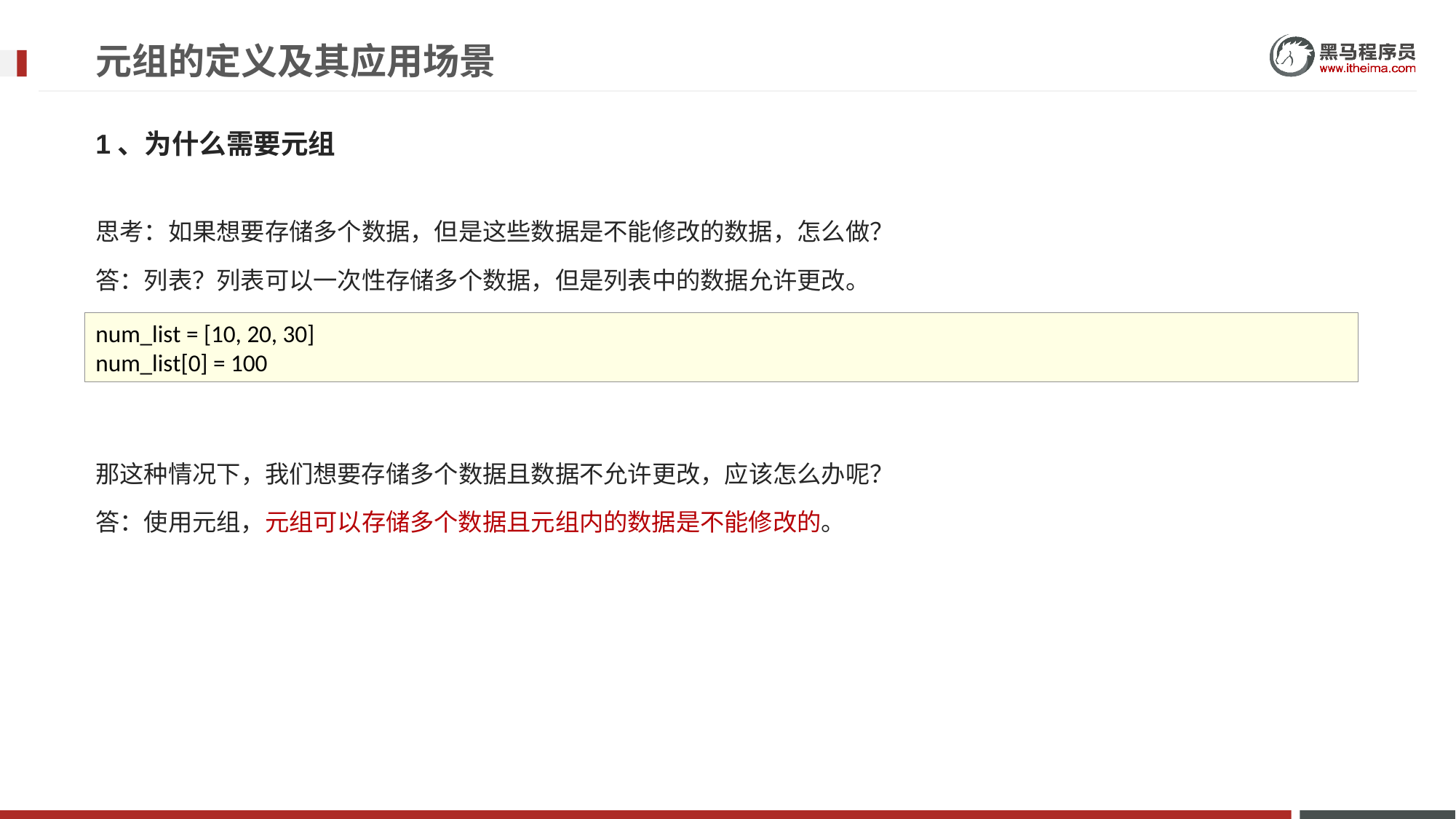

# 元组的定义及其应用场景
1、为什么需要元组
思考：如果想要存储多个数据，但是这些数据是不能修改的数据，怎么做？
答：列表？列表可以一次性存储多个数据，但是列表中的数据允许更改。

那这种情况下，我们想要存储多个数据且数据不允许更改，应该怎么办呢？
答：使用元组，元组可以存储多个数据且元组内的数据是不能修改的。
num_list = [10, 20, 30]
num_list[0] = 100